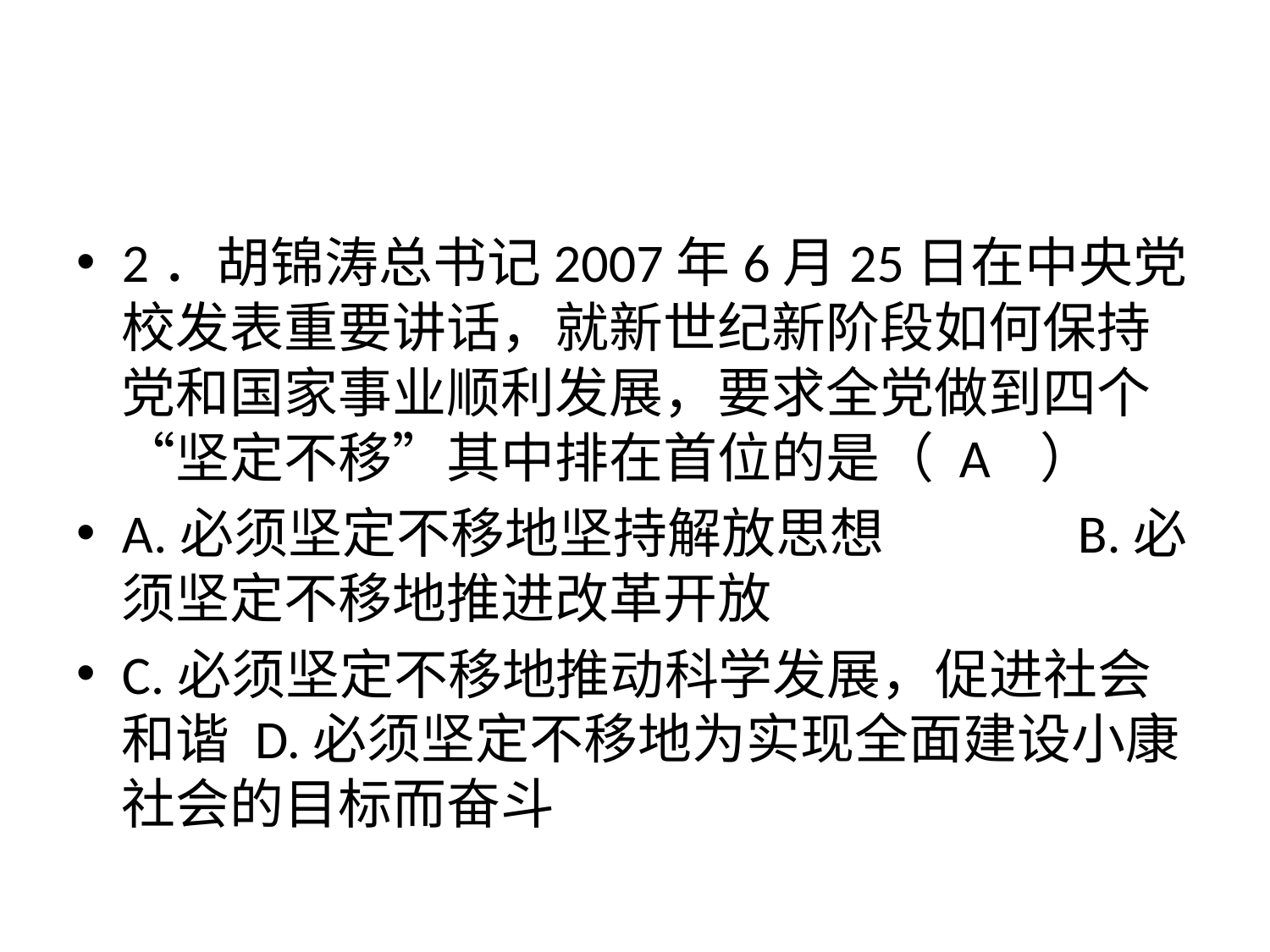

#
2．胡锦涛总书记2007年6月25日在中央党校发表重要讲话，就新世纪新阶段如何保持党和国家事业顺利发展，要求全党做到四个“坚定不移”其中排在首位的是（ A   ）
A.必须坚定不移地坚持解放思想               B.必须坚定不移地推进改革开放
C.必须坚定不移地推动科学发展，促进社会和谐 D.必须坚定不移地为实现全面建设小康社会的目标而奋斗